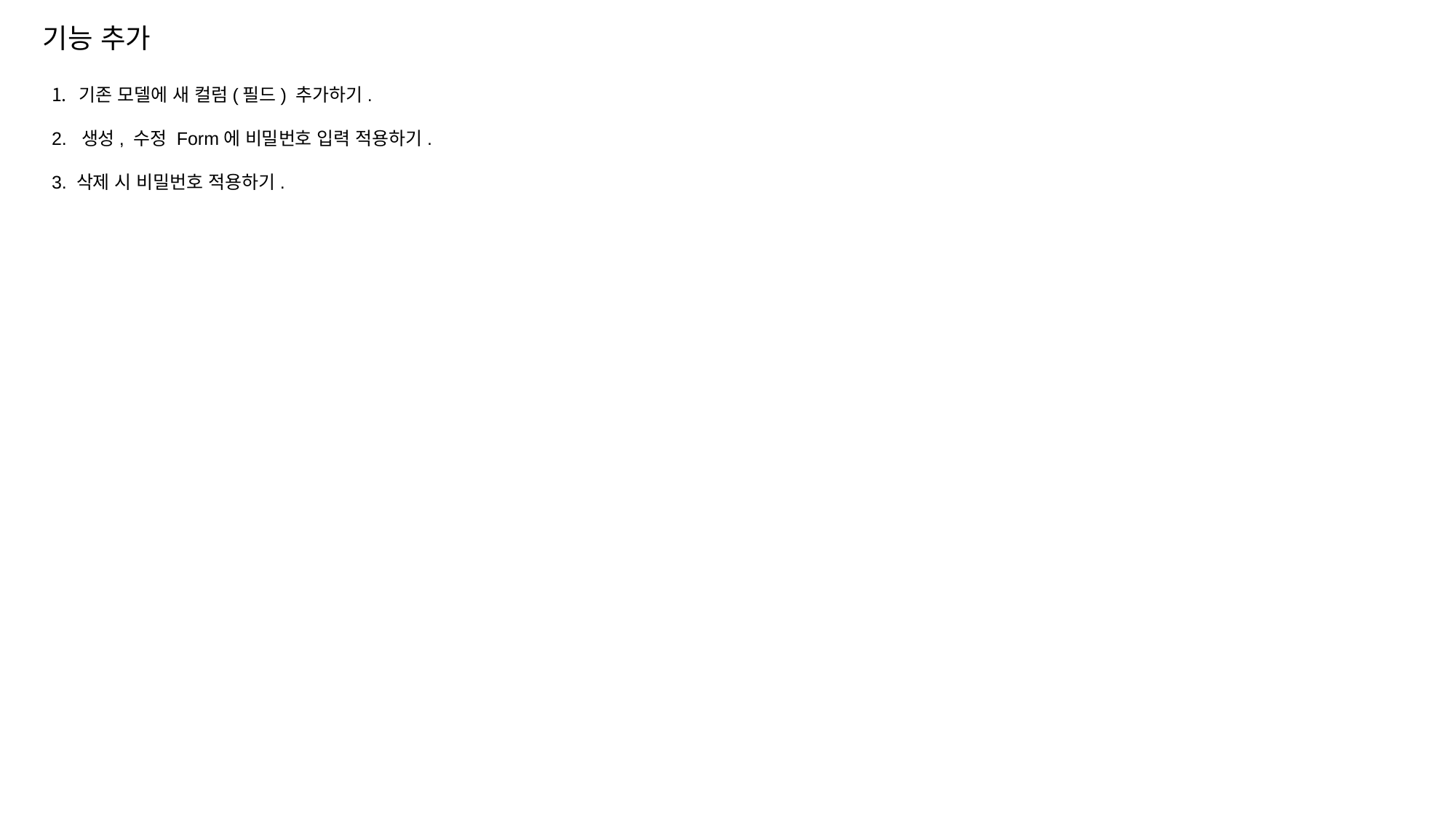

기능 추가
기존 모델에 새 컬럼(필드) 추가하기.

2.  생성, 수정 Form에 비밀번호 입력 적용하기.

3. 삭제 시 비밀번호 적용하기.